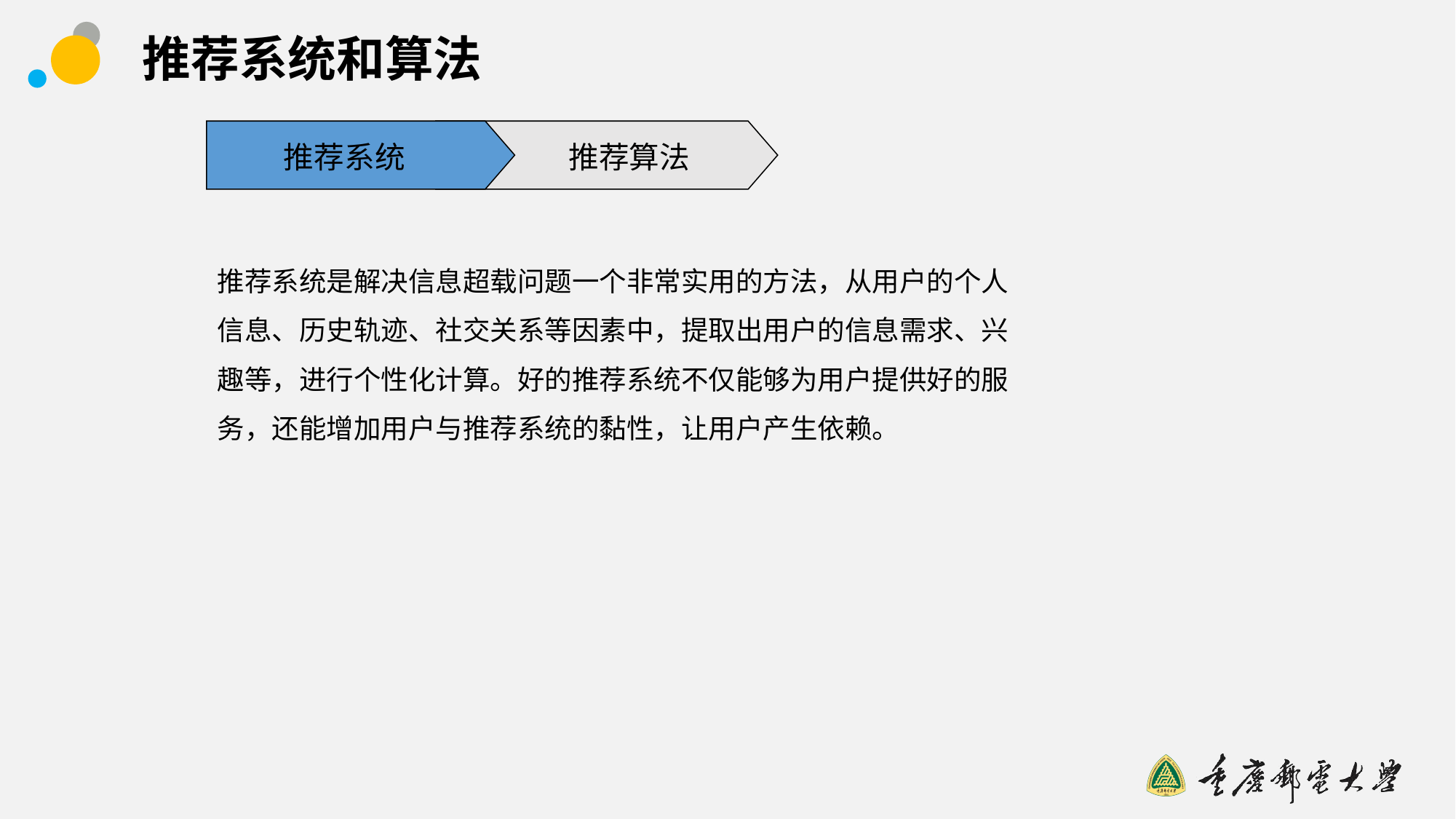

# 推荐系统和算法

推荐系统
推荐算法
推荐系统是解决信息超载问题一个非常实用的方法，从用户的个人信息、历史轨迹、社交关系等因素中，提取出用户的信息需求、兴趣等，进行个性化计算。好的推荐系统不仅能够为用户提供好的服务，还能增加用户与推荐系统的黏性，让用户产生依赖。